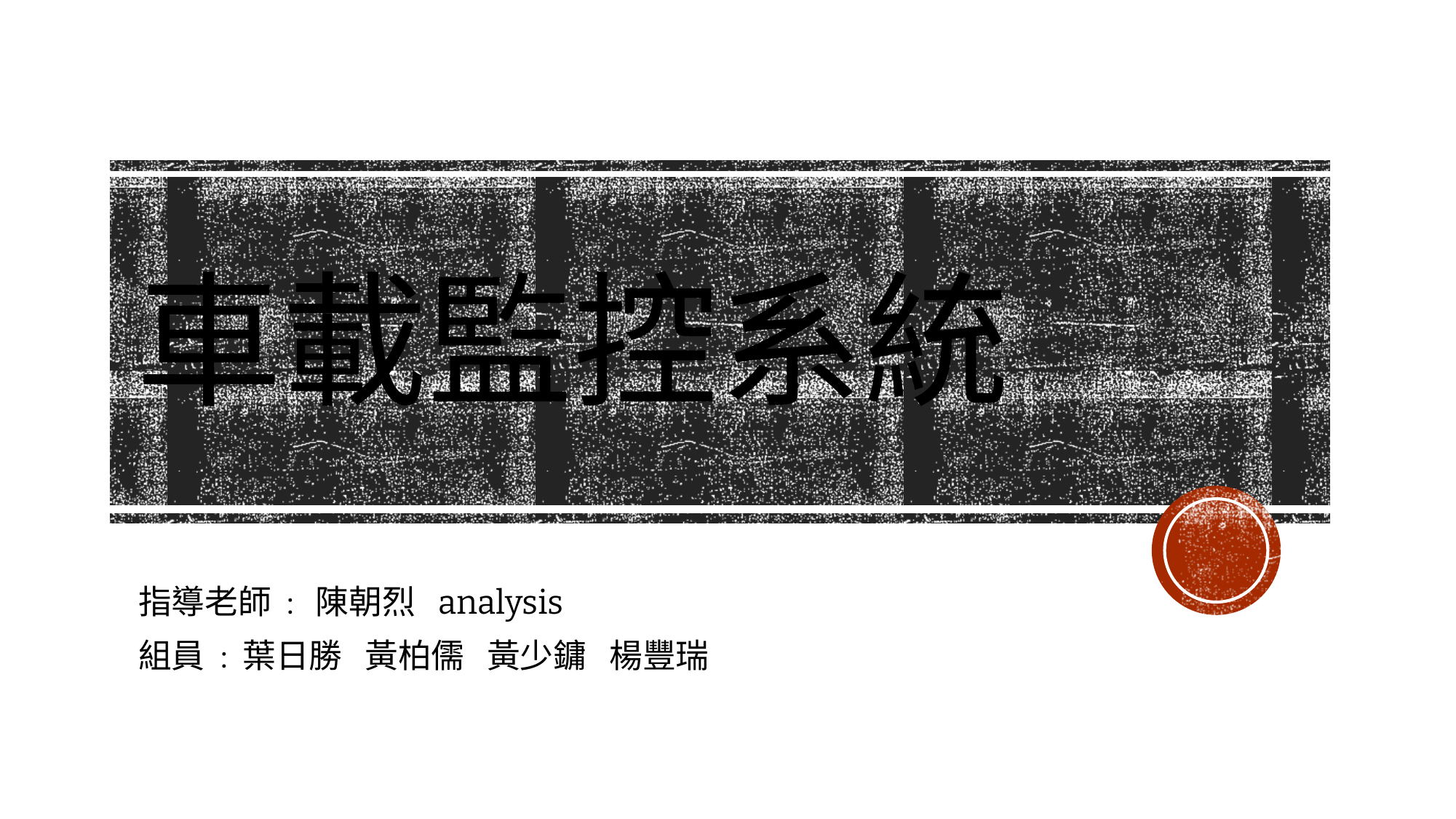

# 車載監控系統
指導老師 :  陳朝烈  analysis
組員 : 葉日勝   黃柏儒   黃少鏞   楊豐瑞